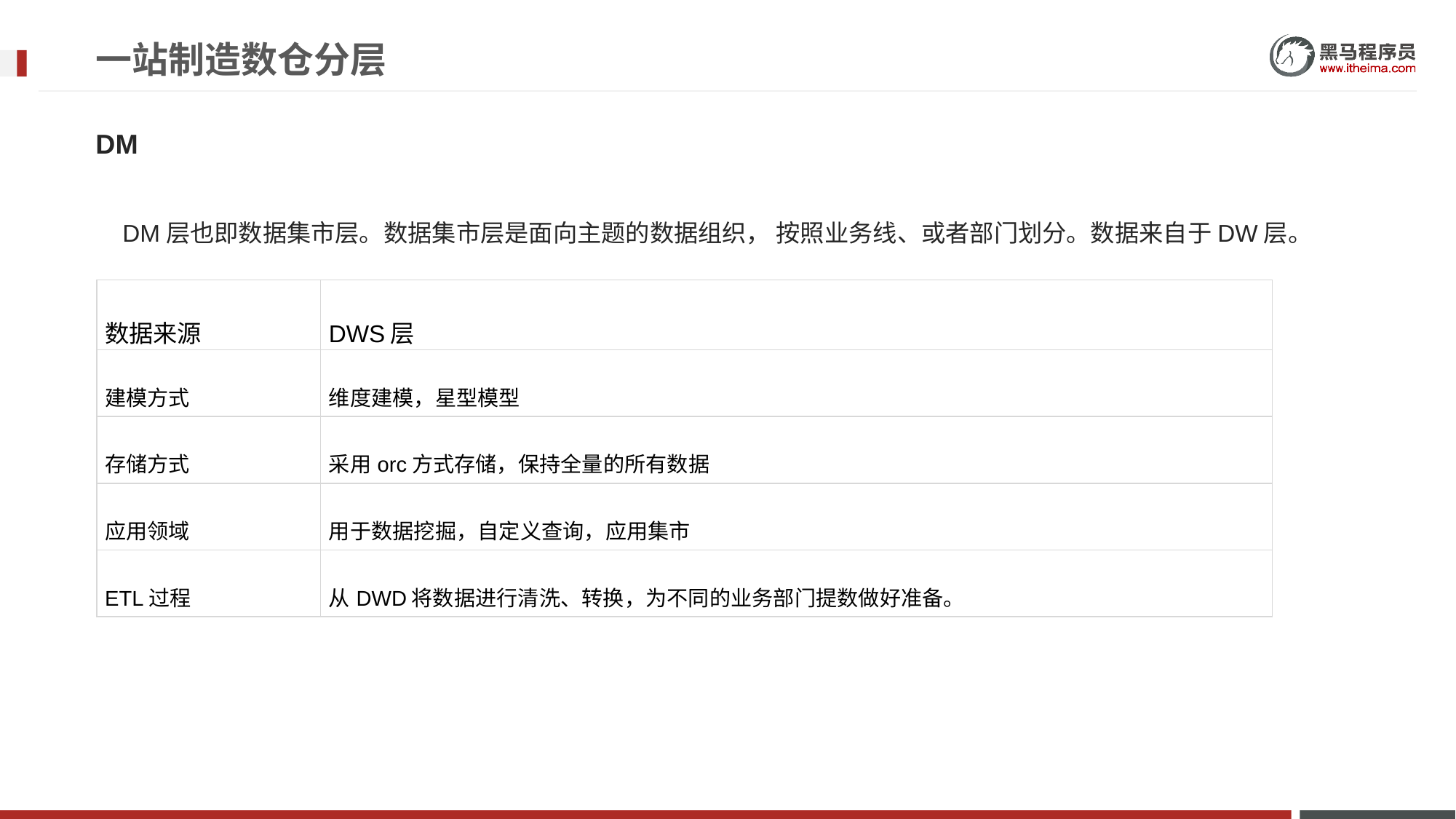

# 一站制造数仓分层
DM
    DM层也即数据集市层。数据集市层是面向主题的数据组织， 按照业务线、或者部门划分。数据来自于DW层。

| 数据来源 | DWS层 |
| --- | --- |
| 建模方式 | 维度建模，星型模型 |
| 存储方式 | 采用orc方式存储，保持全量的所有数据 |
| 应用领域 | 用于数据挖掘，自定义查询，应用集市 |
| ETL过程 | 从DWD将数据进行清洗、转换，为不同的业务部门提数做好准备。 |